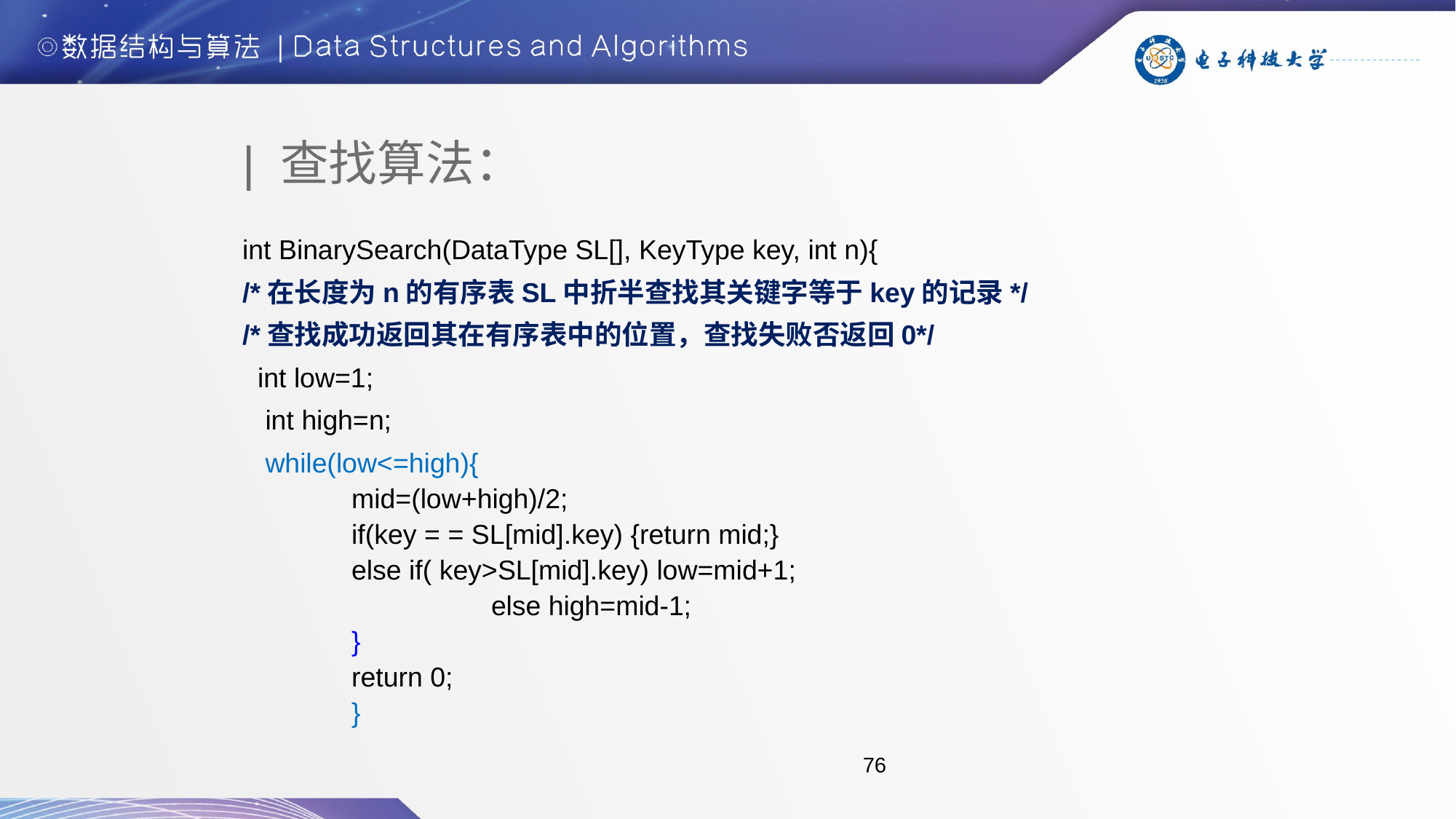

| 查找算法：
int BinarySearch(DataType SL[], KeyType key, int n){
/*在长度为n的有序表SL中折半查找其关键字等于key的记录*/
/*查找成功返回其在有序表中的位置，查找失败否返回0*/
  int low=1;
   int high=n;
   while(low<=high){
mid=(low+high)/2;
if(key = = SL[mid].key) {return mid;}
else if( key>SL[mid].key) low=mid+1;
	    else high=mid-1;
}
return 0;
}
76